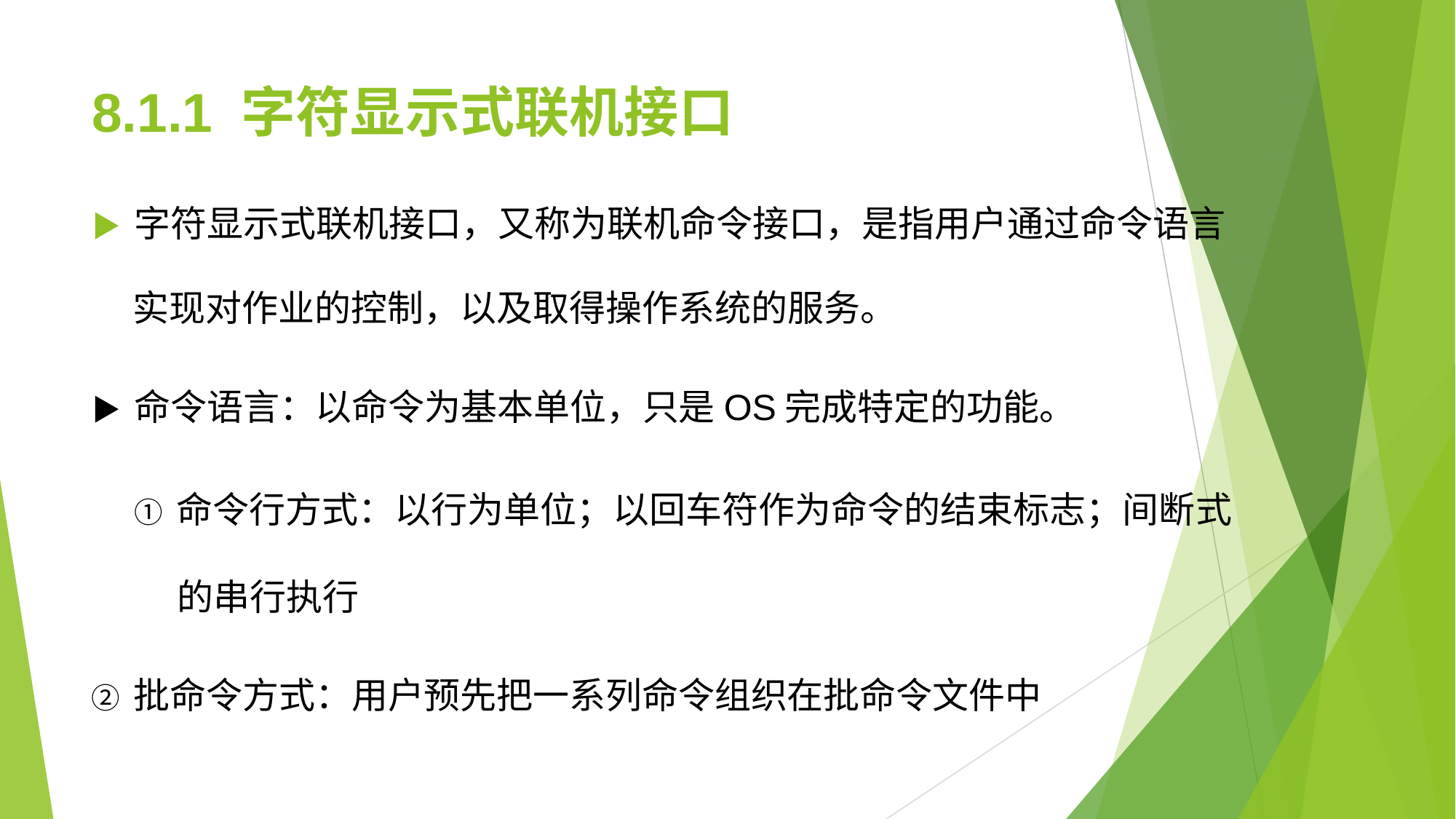

# 8.1.1 字符显示式联机接口
▶	字符显示式联机接口，又称为联机命令接口，是指用户通过命令语言

实现对作业的控制，以及取得操作系统的服务。

▶	命令语言：以命令为基本单位，只是OS完成特定的功能。
① 命令行方式：以行为单位；以回车符作为命令的结束标志；间断式 的串行执行

② 批命令方式：用户预先把一系列命令组织在批命令文件中